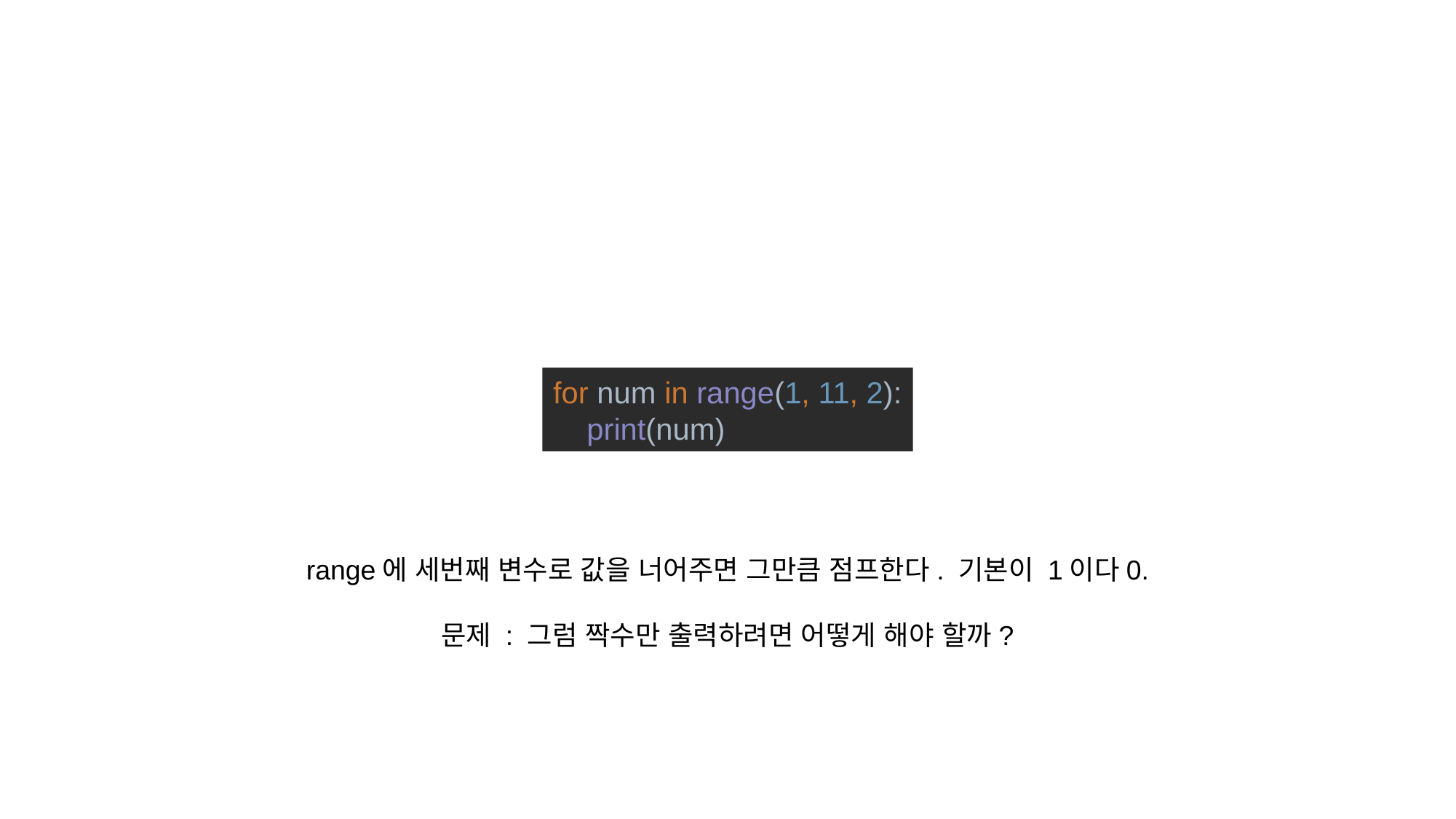

for num in range(1, 11, 2):
    print(num)
range에 세번째 변수로 값을 너어주면 그만큼 점프한다. 기본이 1이다0.

문제 : 그럼 짝수만 출력하려면 어떻게 해야 할까?